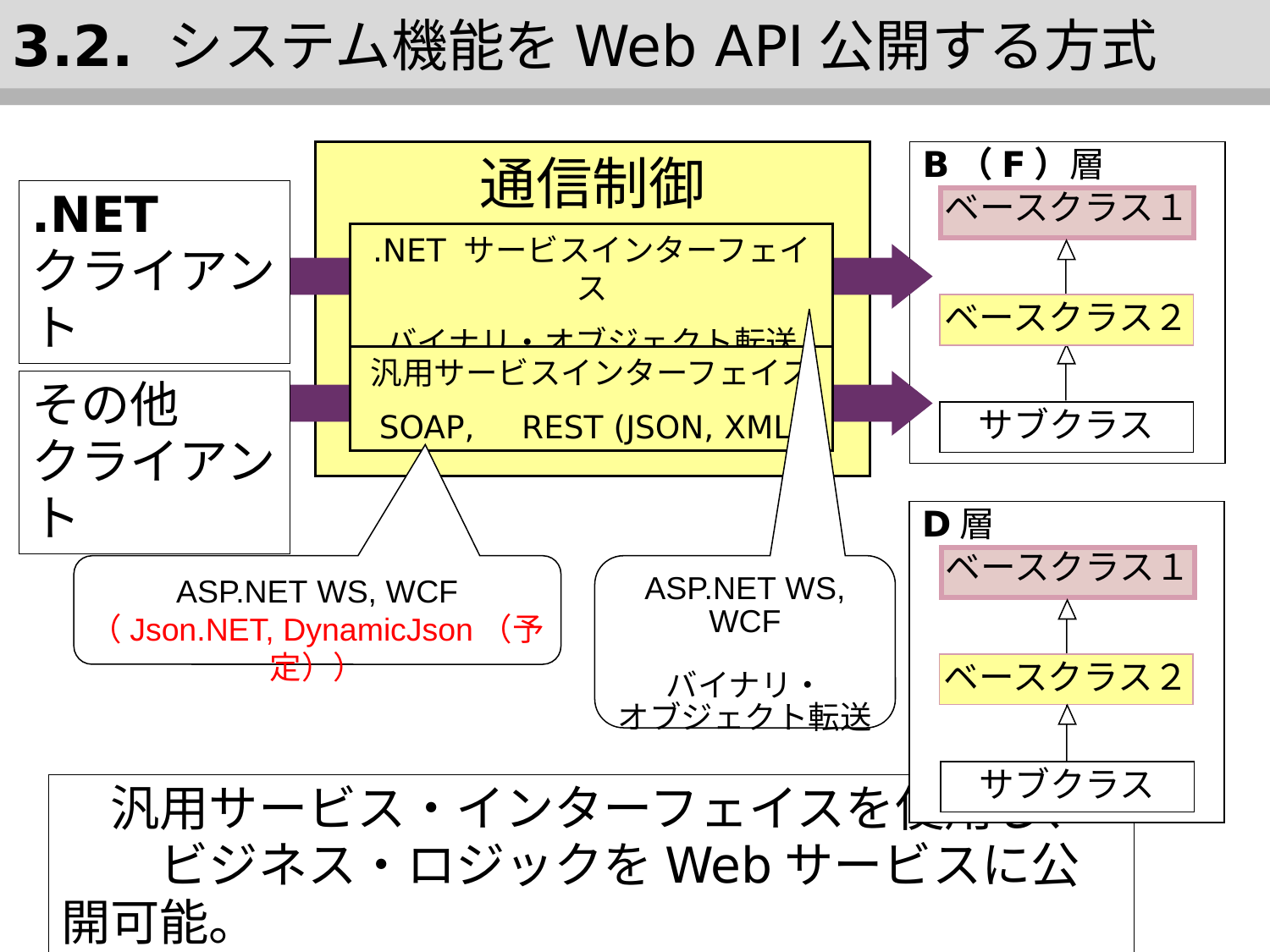

3.2. システム機能をWeb API公開する方式
通信制御
 B（F）層
ベースクラス１

ベースクラス２

サブクラス
 D層
ベースクラス１

ベースクラス２

サブクラス
.NET
クライアント
.NET サービスインターフェイス
バイナリ・オブジェクト転送

汎用サービスインターフェイス
SOAP,　REST (JSON, XML)
その他
クライアント

ASP.NET WS, WCF
（Json.NET, DynamicJson（予定））
ASP.NET WS, WCF

バイナリ・
オブジェクト転送
　汎用サービス・インターフェイスを使用し、
　　ビジネス・ロジックをWebサービスに公開可能。